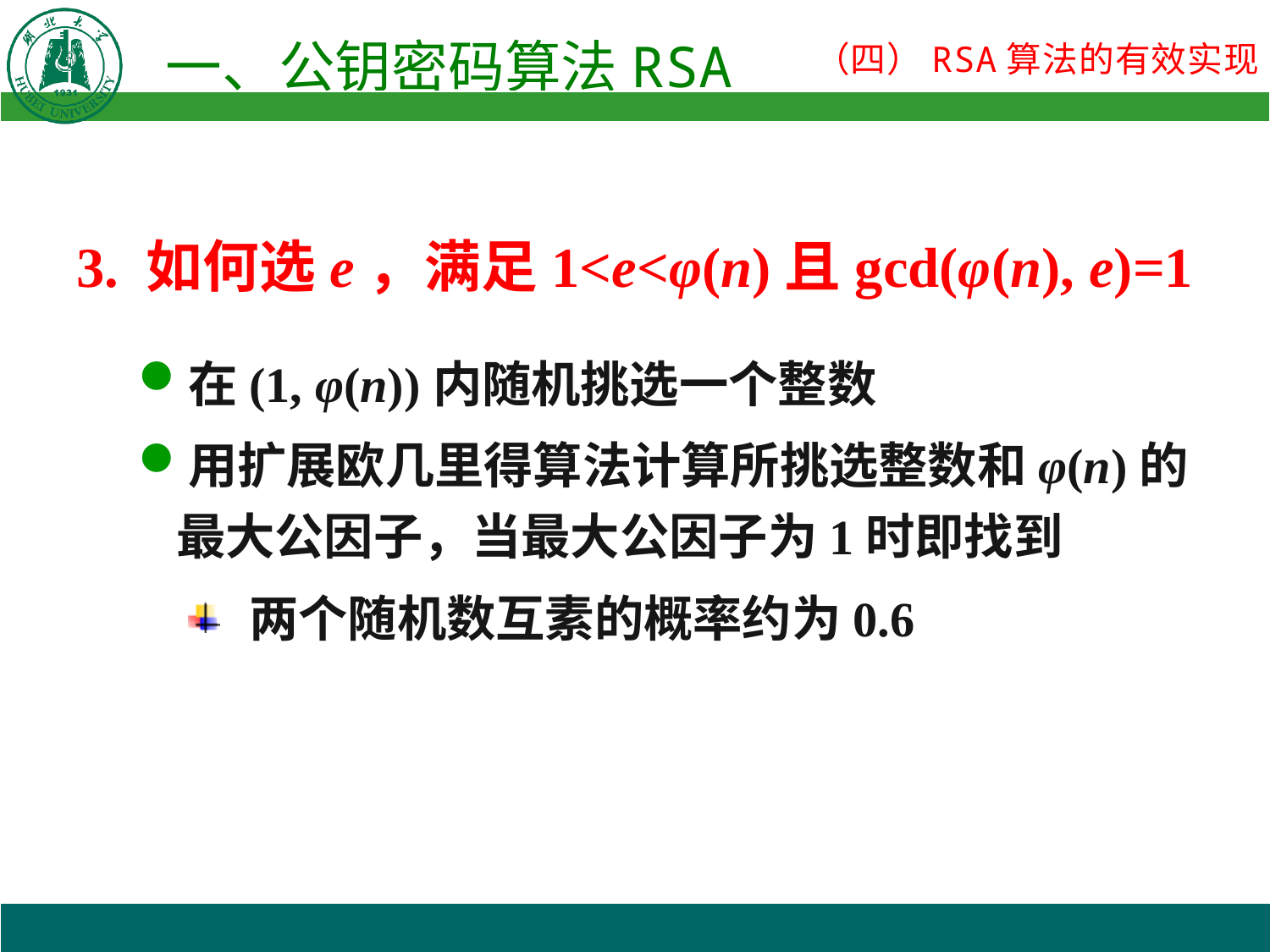

3. 如何选e，满足1<e<φ(n)且gcd(φ(n), e)=1
在(1, φ(n))内随机挑选一个整数
用扩展欧几里得算法计算所挑选整数和φ(n)的最大公因子，当最大公因子为1时即找到
 两个随机数互素的概率约为0.6